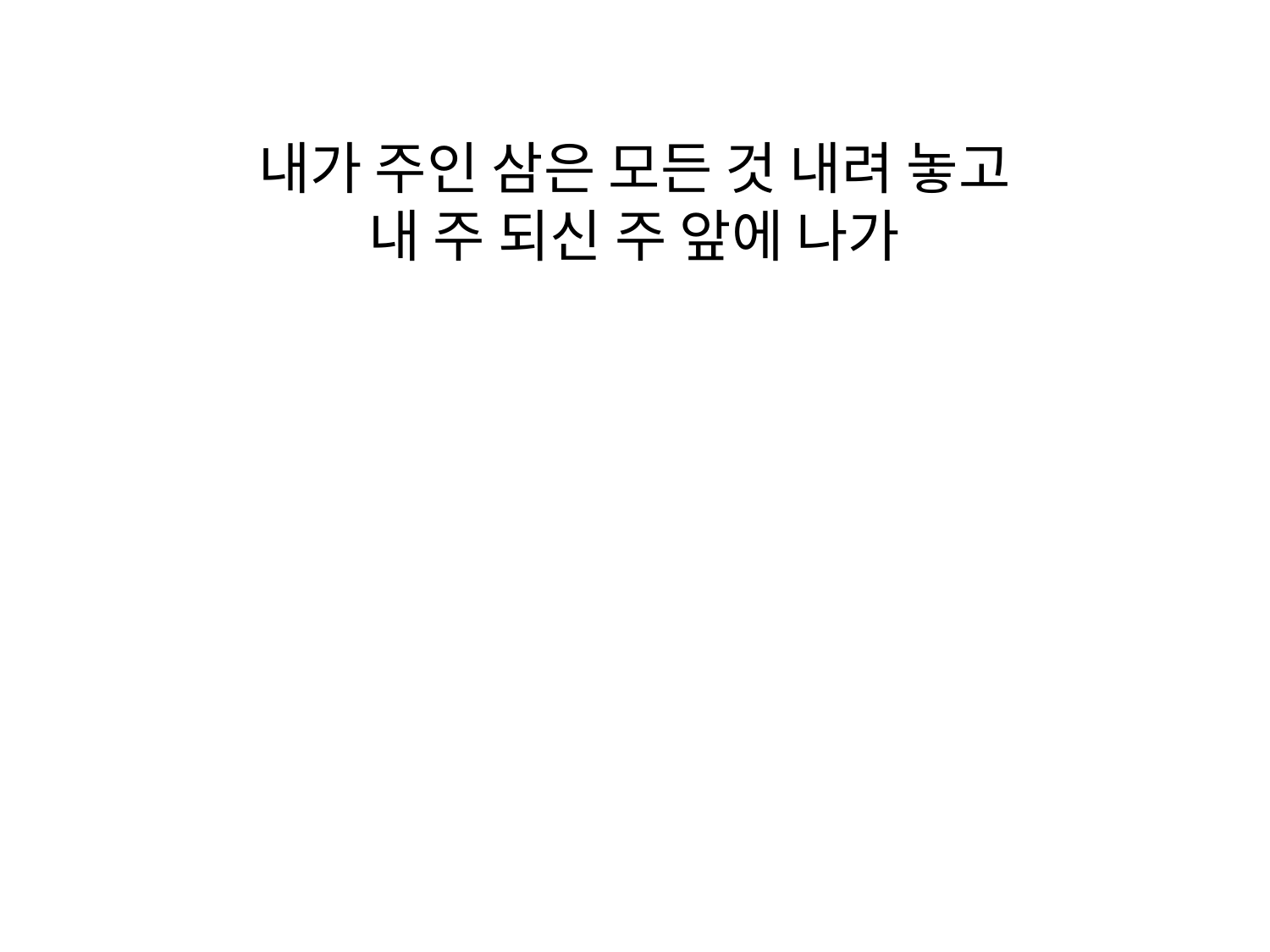

#
내가 주인 삼은 모든 것 내려 놓고
내 주 되신 주 앞에 나가